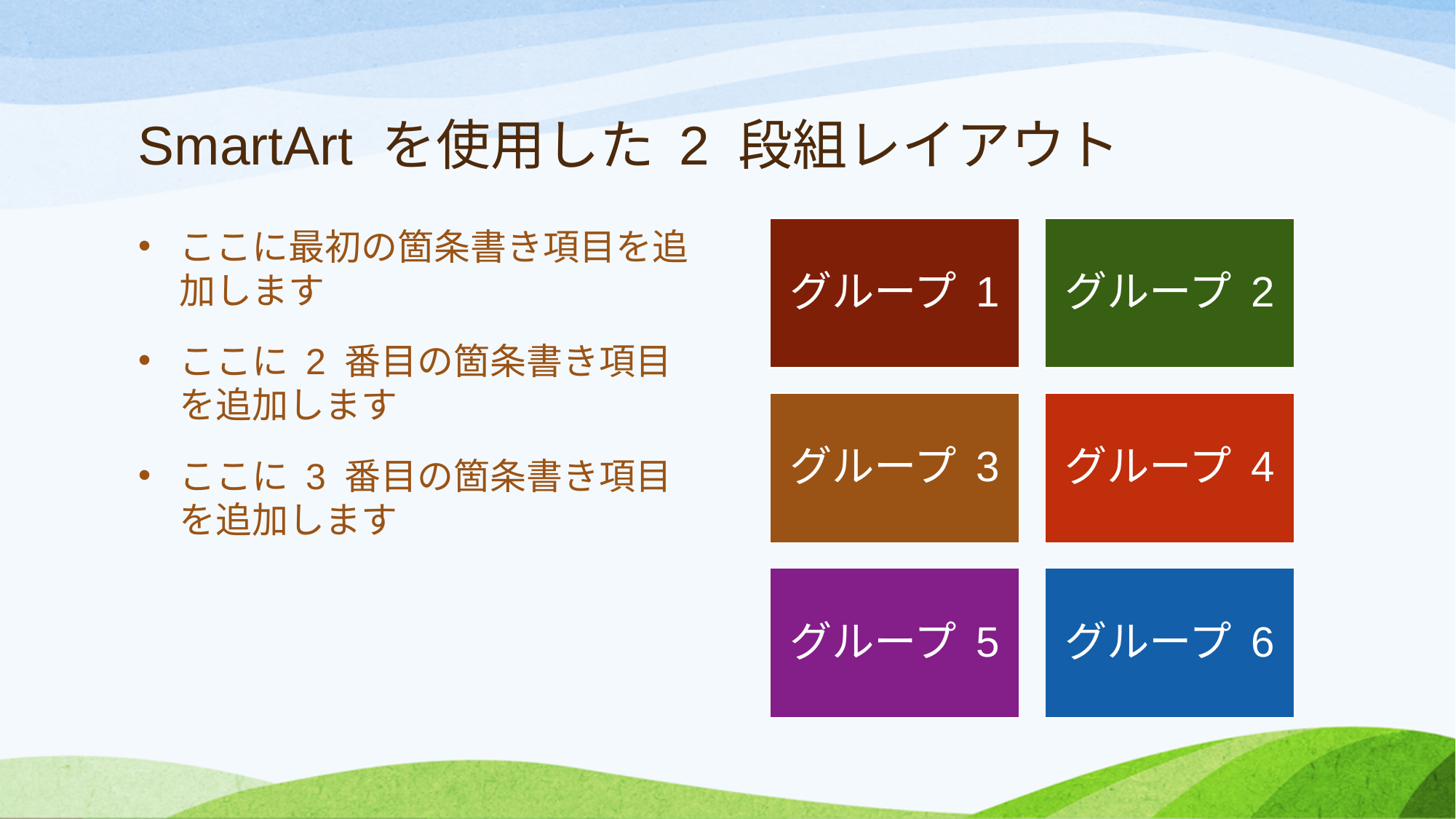

# SmartArt を使用した 2 段組レイアウト
ここに最初の箇条書き項目を追加します
ここに 2 番目の箇条書き項目を追加します
ここに 3 番目の箇条書き項目を追加します
グループ 1
グループ 2
グループ 3
グループ 4
グループ 5
グループ 6